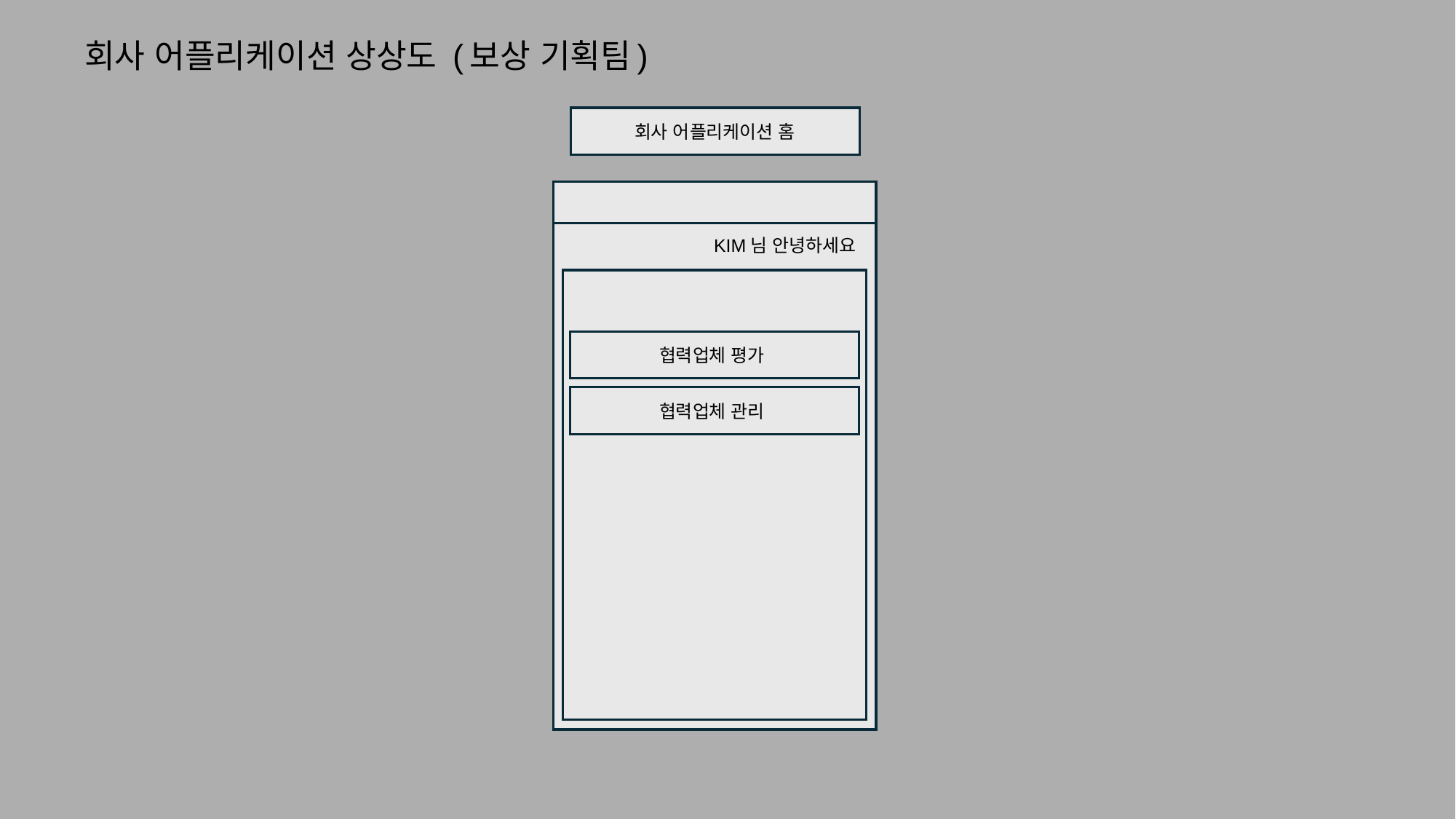

# 회사 어플리케이션 상상도 (보상 기획팀)
회사 어플리케이션 홈

KIM님 안녕하세요

협력업체 평가
협력업체 관리